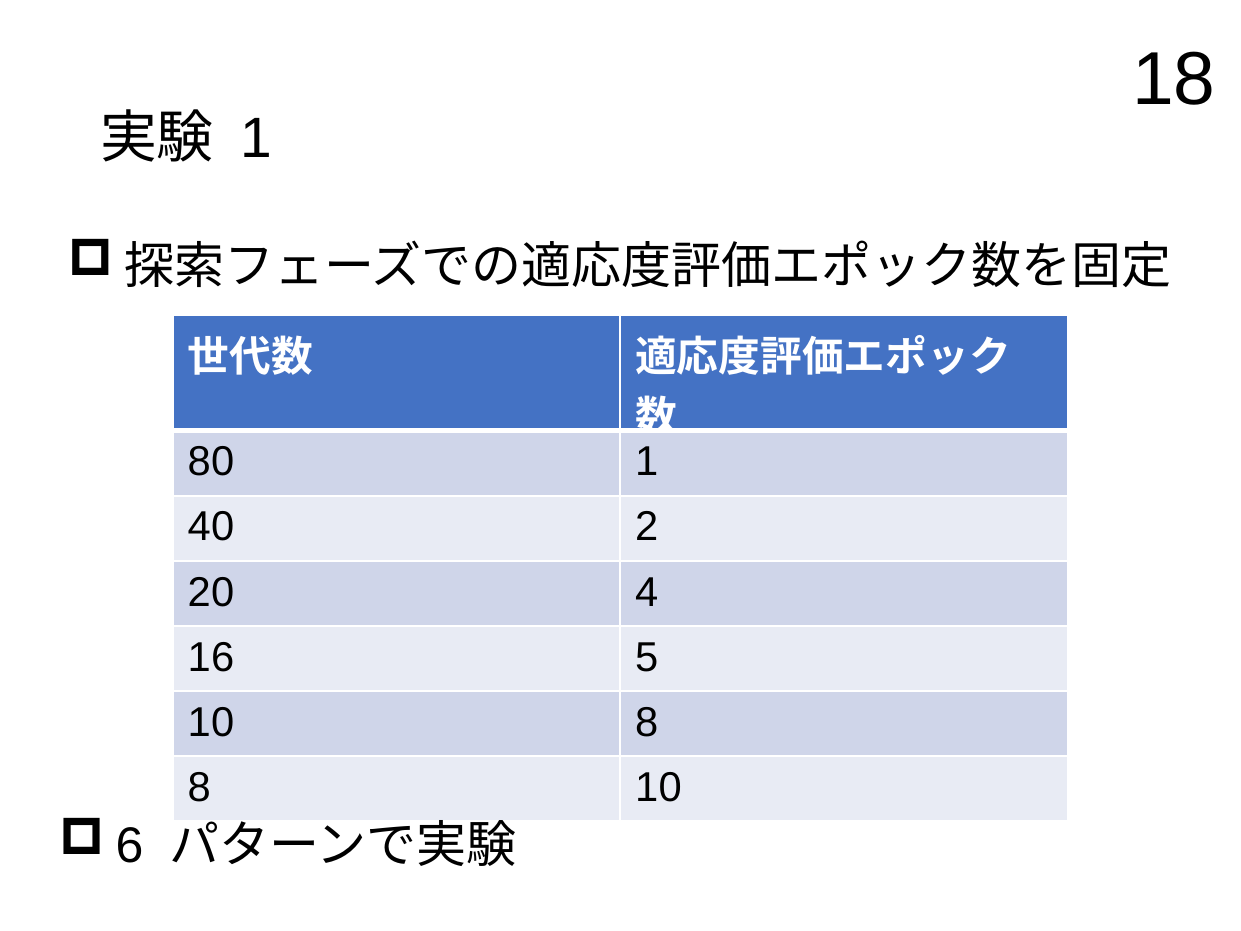

# 実験 1
18
探索フェーズでの適応度評価エポック数を固定

| 世代数 | 適応度評価エポック数 |
| --- | --- |
| 80 | 1 |
| 40 | 2 |
| 20 | 4 |
| 16 | 5 |
| 10 | 8 |
| 8 | 10 |
6 パターンで実験